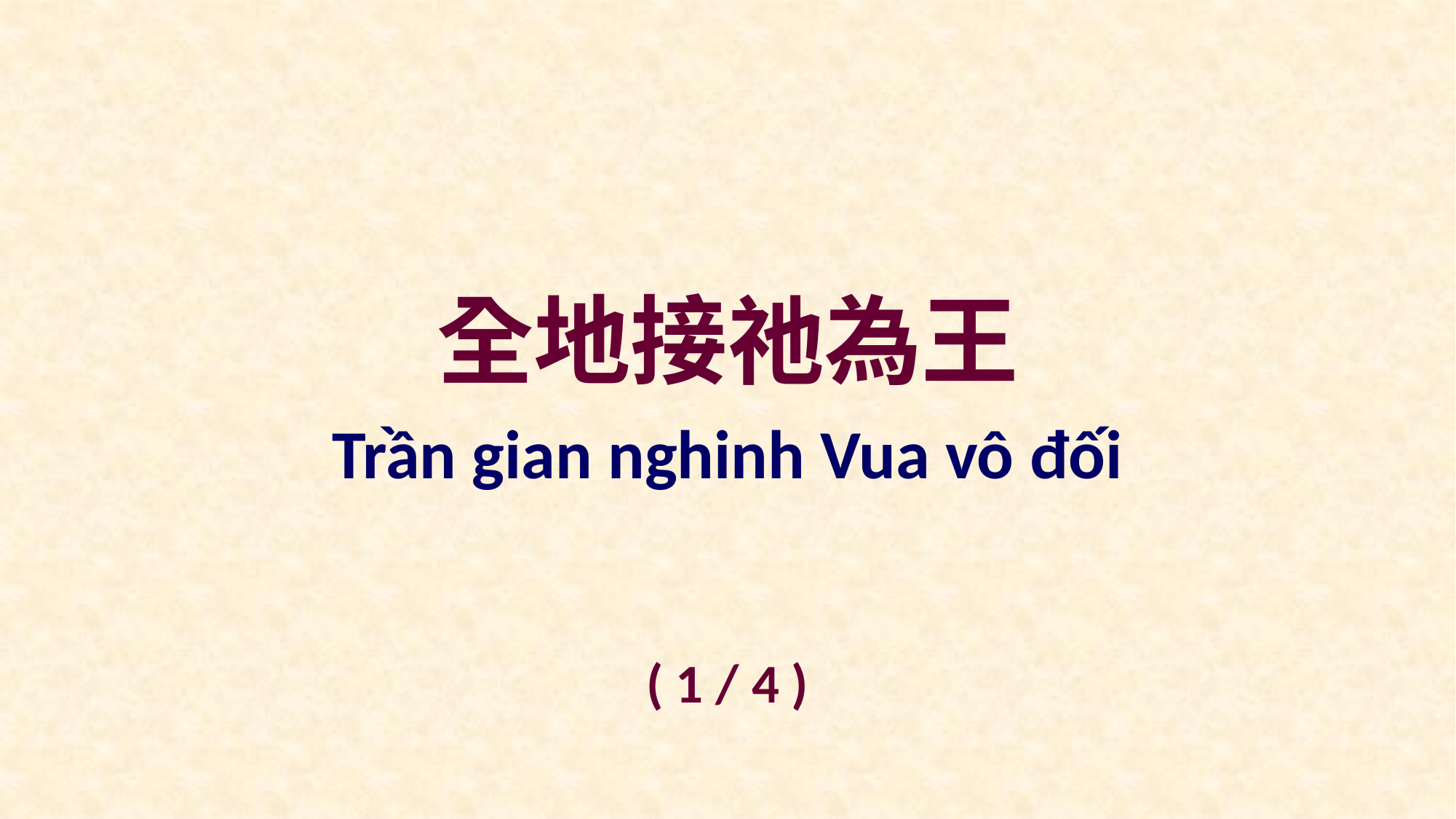

全地接祂為王
Trần gian nghinh Vua vô đối
( 1 / 4 )